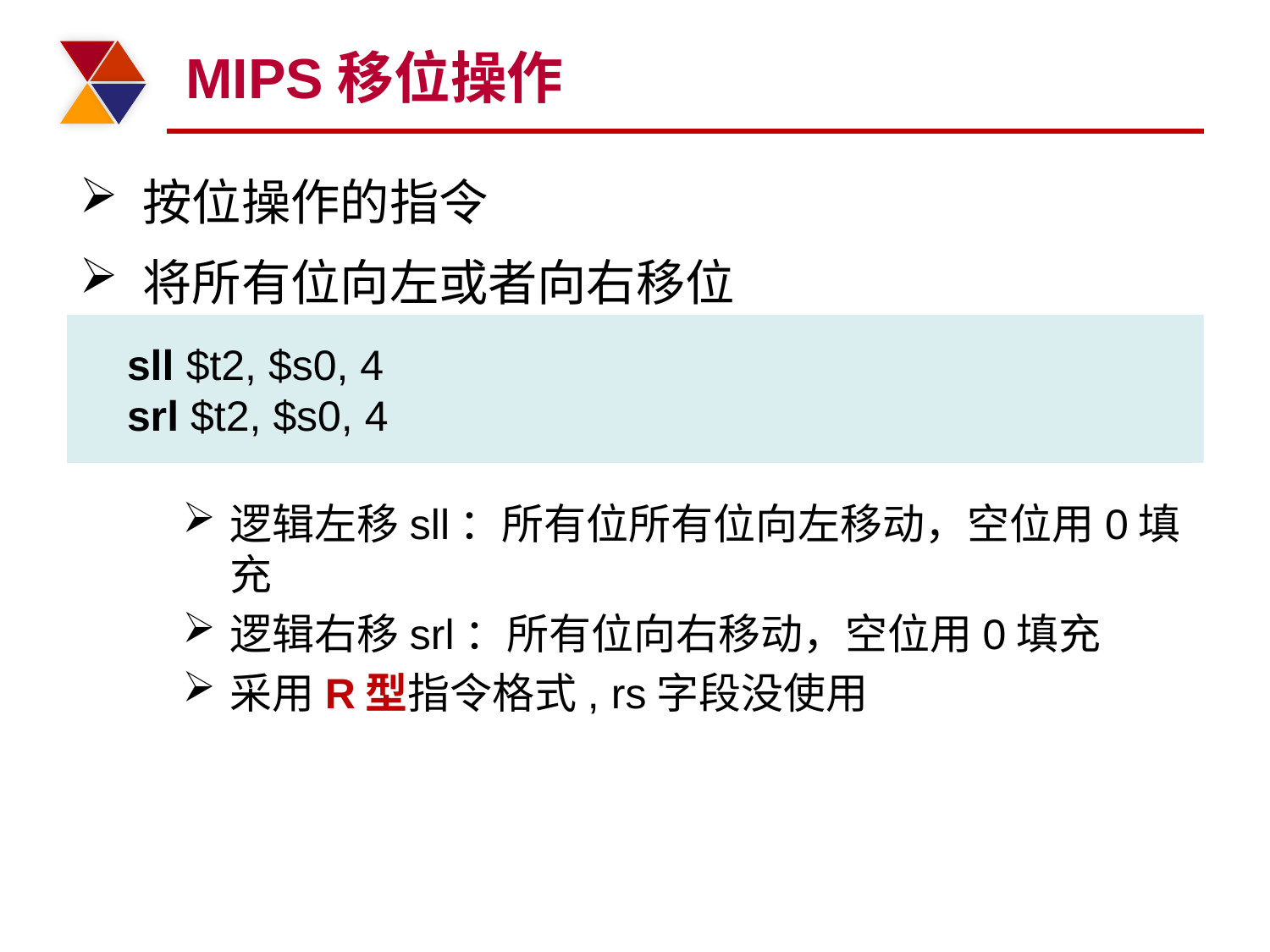

# MIPS移位操作
按位操作的指令
将所有位向左或者向右移位

逻辑左移sll：所有位所有位向左移动，空位用0填充
逻辑右移srl：所有位向右移动，空位用0填充
采用R型指令格式, rs字段没使用

    sll $t2, $s0, 4
    srl $t2, $s0, 4